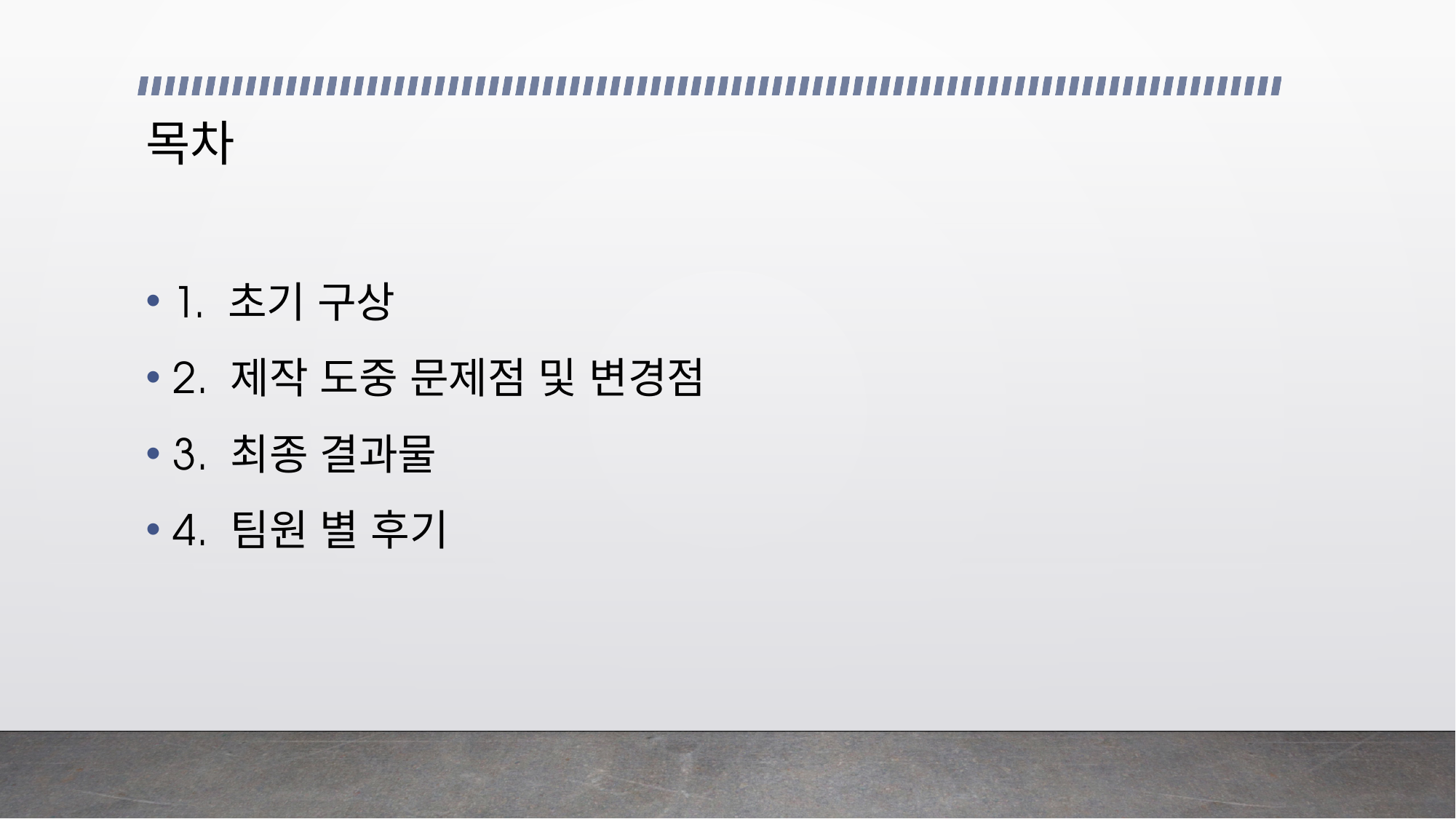

# 목차
1. 초기 구상
2. 제작 도중 문제점 및 변경점
3. 최종 결과물
4. 팀원 별 후기